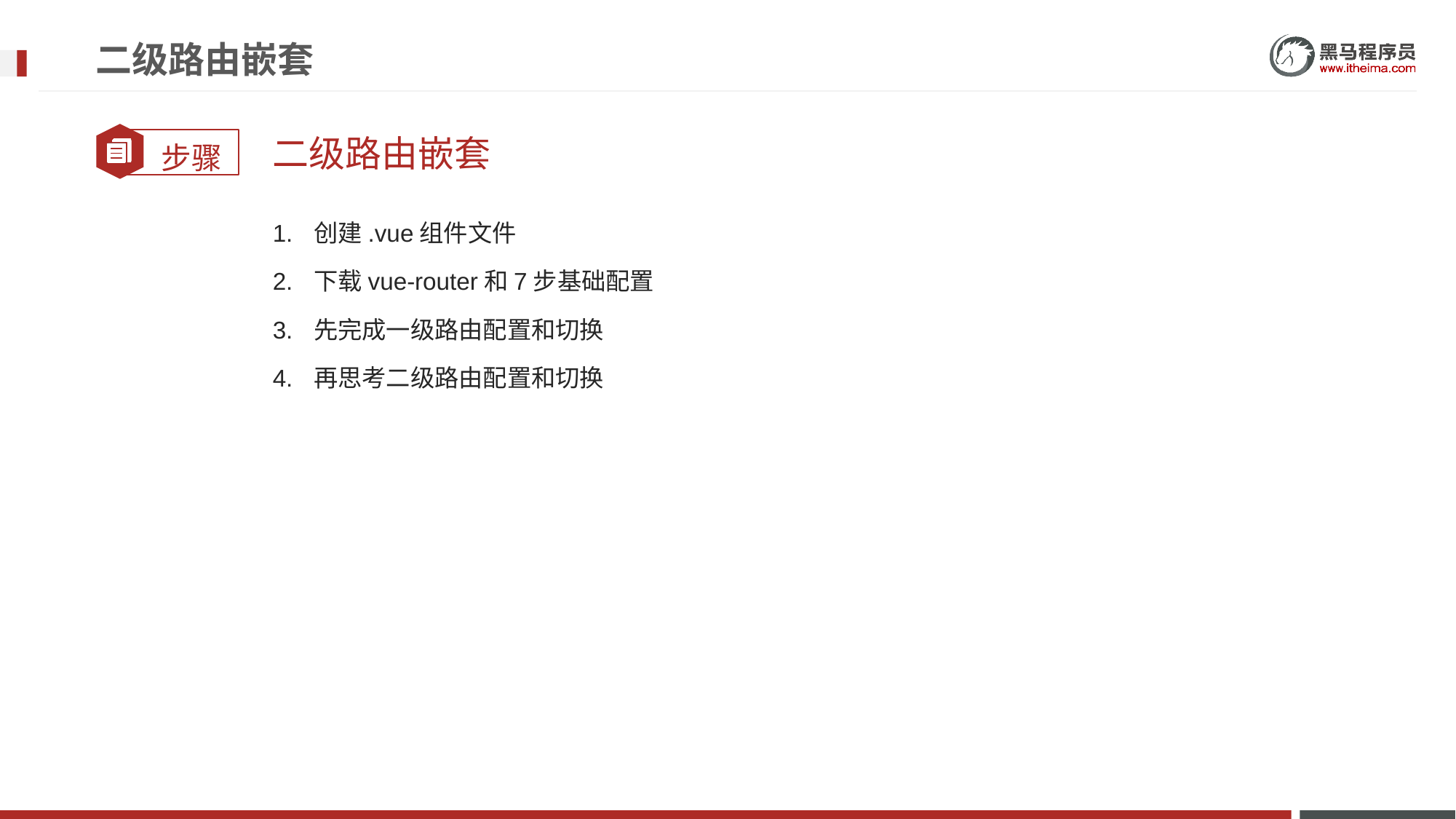

# 二级路由嵌套
二级路由嵌套
创建.vue组件文件
下载vue-router和7步基础配置
先完成一级路由配置和切换
再思考二级路由配置和切换